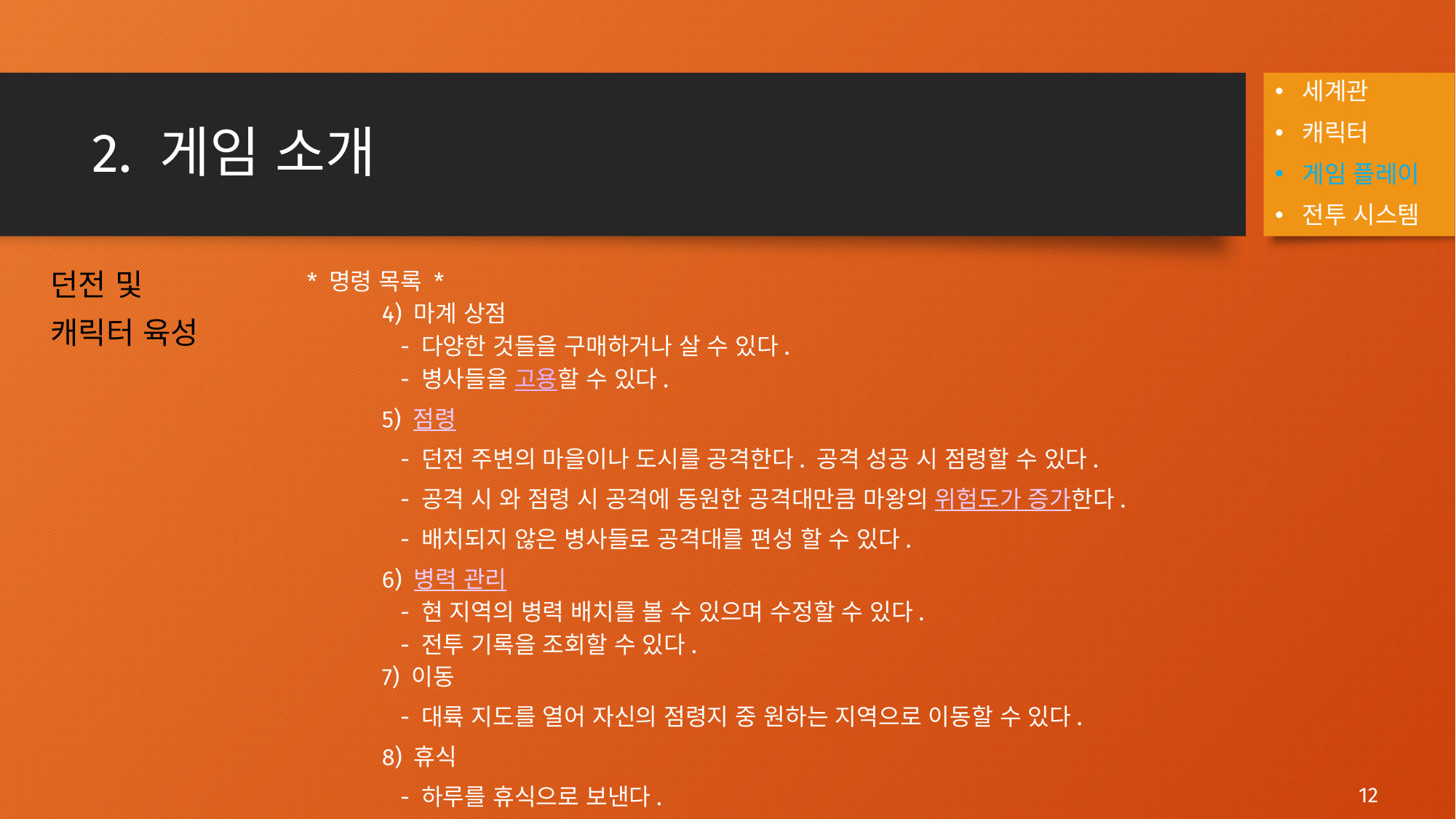

세계관
캐릭터
게임 플레이
전투 시스템
# 2. 게임 소개
     * 명령 목록 *
4) 마계 상점
   - 다양한 것들을 구매하거나 살 수 있다.
   - 병사들을 고용할 수 있다.
	5) 점령
	   - 던전 주변의 마을이나 도시를 공격한다. 공격 성공 시 점령할 수 있다.
	   - 공격 시 와 점령 시 공격에 동원한 공격대만큼 마왕의 위험도가 증가한다.
	   - 배치되지 않은 병사들로 공격대를 편성 할 수 있다.
	6) 병력 관리
   - 현 지역의 병력 배치를 볼 수 있으며 수정할 수 있다.
   - 전투 기록을 조회할 수 있다.
7) 이동
	   - 대륙 지도를 열어 자신의 점령지 중 원하는 지역으로 이동할 수 있다.
	8) 휴식
	   - 하루를 휴식으로 보낸다.
던전 및
캐릭터 육성
12